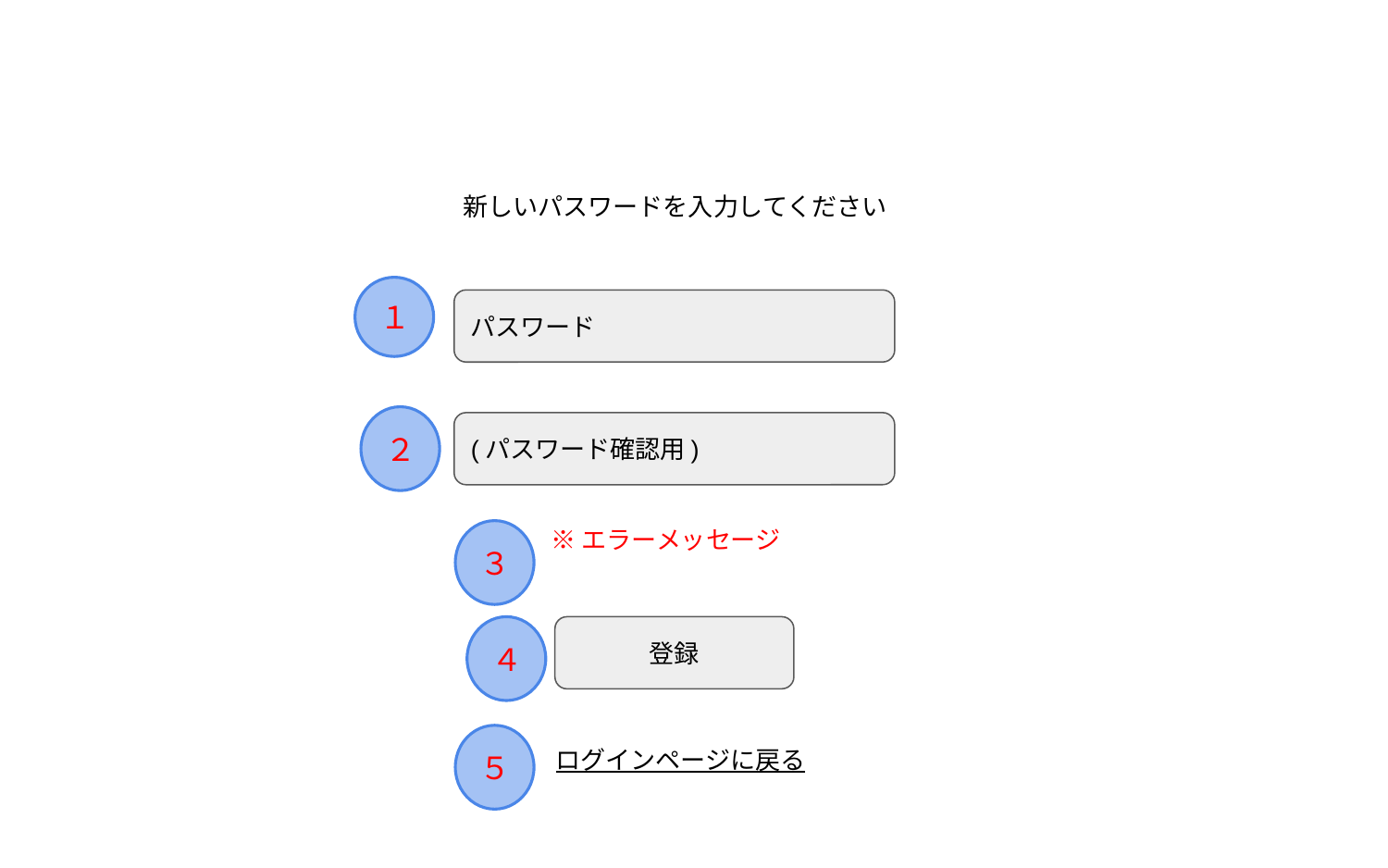

PW再入力ページ２
新しいパスワードを入力してください
１
パスワード
２
(パスワード確認用)
※エラーメッセージ
３
４
登録
５
ログインページに戻る